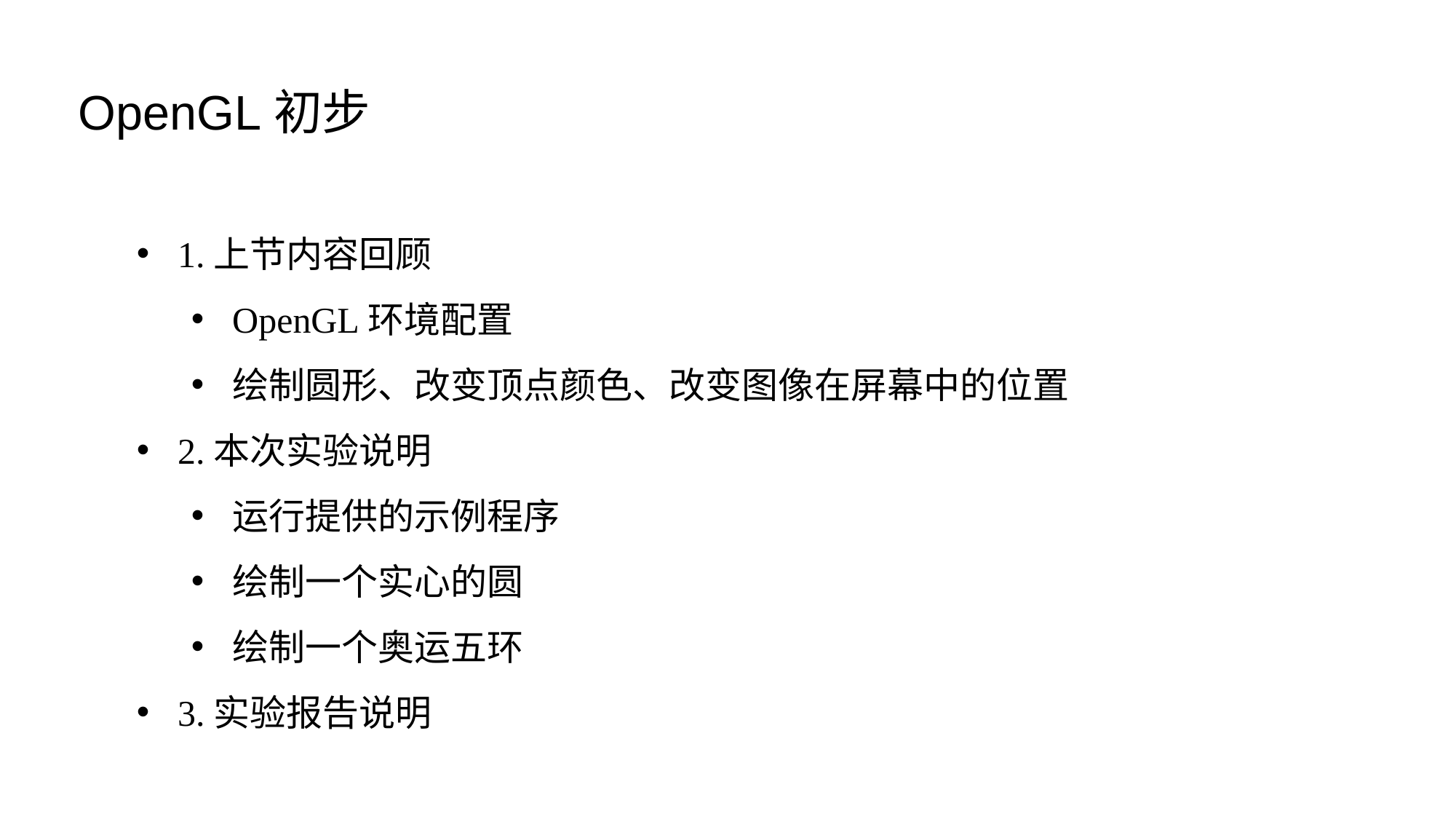

OpenGL初步
1.上节内容回顾
OpenGL环境配置
绘制圆形、改变顶点颜色、改变图像在屏幕中的位置
2.本次实验说明
运行提供的示例程序
绘制一个实心的圆
绘制一个奥运五环
3.实验报告说明